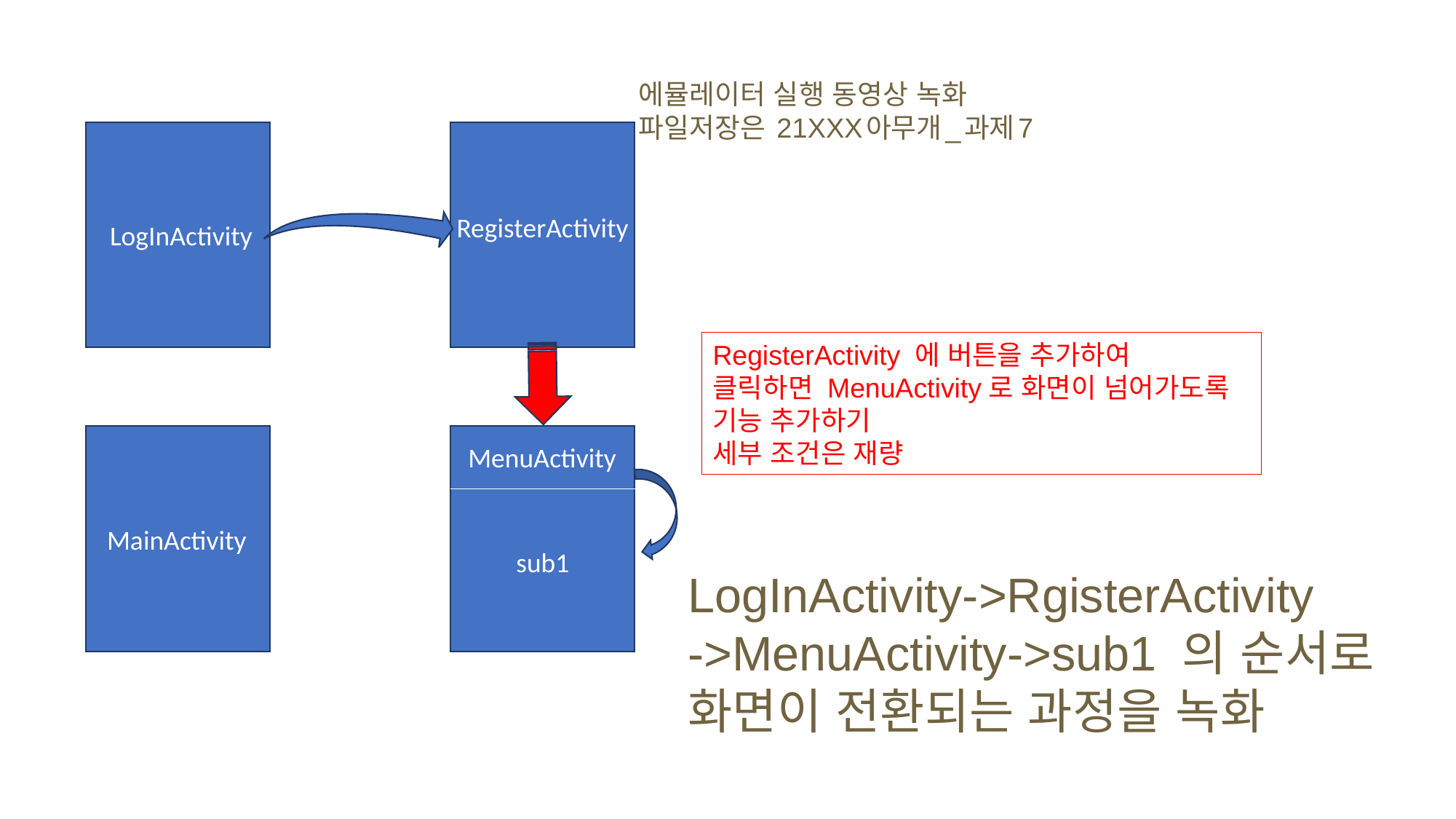

# 에뮬레이터 실행 동영상 녹화 파일저장은 21XXX아무개_과제7

RegisterActivity
LogInActivity

MenuActivity

MainActivity
sub1
RegisterActivity 에 버튼을 추가하여
클릭하면 MenuActivity로 화면이 넘어가도록
기능 추가하기
세부 조건은 재량
LogInActivity->RgisterActivity
->MenuActivity->sub1 의 순서로
화면이 전환되는 과정을 녹화